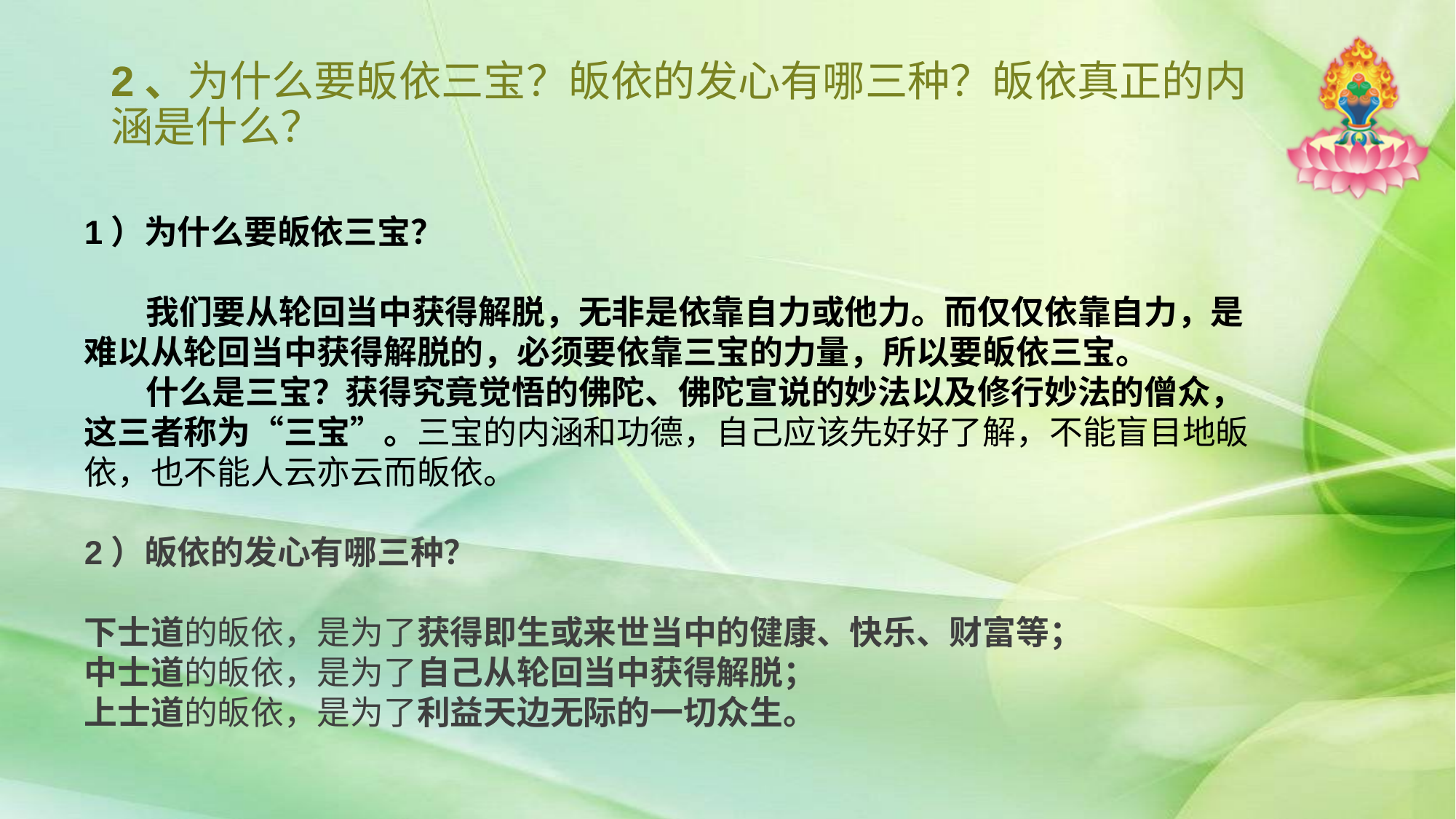

# 2、为什么要皈依三宝？皈依的发心有哪三种？皈依真正的内涵是什么？
1）为什么要皈依三宝？

       我们要从轮回当中获得解脱，无非是依靠自力或他力。而仅仅依靠自力，是难以从轮回当中获得解脱的，必须要依靠三宝的力量，所以要皈依三宝。
       什么是三宝？获得究竟觉悟的佛陀、佛陀宣说的妙法以及修行妙法的僧众，这三者称为“三宝”。三宝的内涵和功德，自己应该先好好了解，不能盲目地皈依，也不能人云亦云而皈依。

2）皈依的发心有哪三种？

下士道的皈依，是为了获得即生或来世当中的健康、快乐、财富等；
中士道的皈依，是为了自己从轮回当中获得解脱；
上士道的皈依，是为了利益天边无际的一切众生。